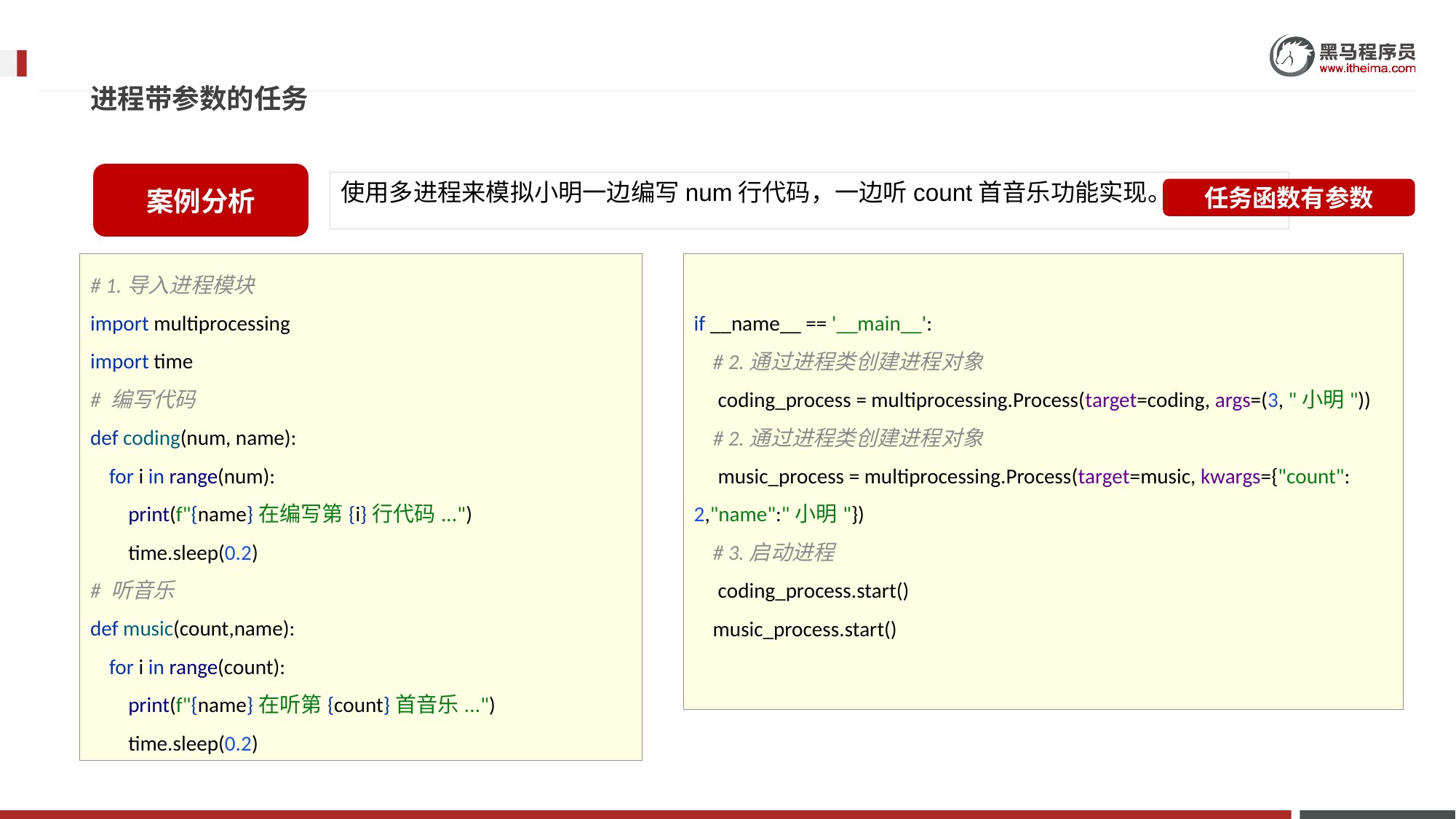

进程带参数的任务
案例分析
使用多进程来模拟小明一边编写num行代码，一边听count首音乐功能实现。
任务函数有参数
# 1.导入进程模块 import multiprocessing import time # 编写代码 def coding(num, name): for i in range(num): print(f"{name}在编写第{i}行代码...") time.sleep(0.2) # 听音乐 def music(count,name): for i in range(count): print(f"{name}在听第{count}首音乐...") time.sleep(0.2)
if __name__ == '__main__':
    # 2.通过进程类创建进程对象
    coding_process = multiprocessing.Process(target=coding, args=(3, "小明"))
    # 2.通过进程类创建进程对象
    music_process = multiprocessing.Process(target=music, kwargs={"count": 2,"name":"小明"})
    # 3.启动进程
    coding_process.start()
    music_process.start()